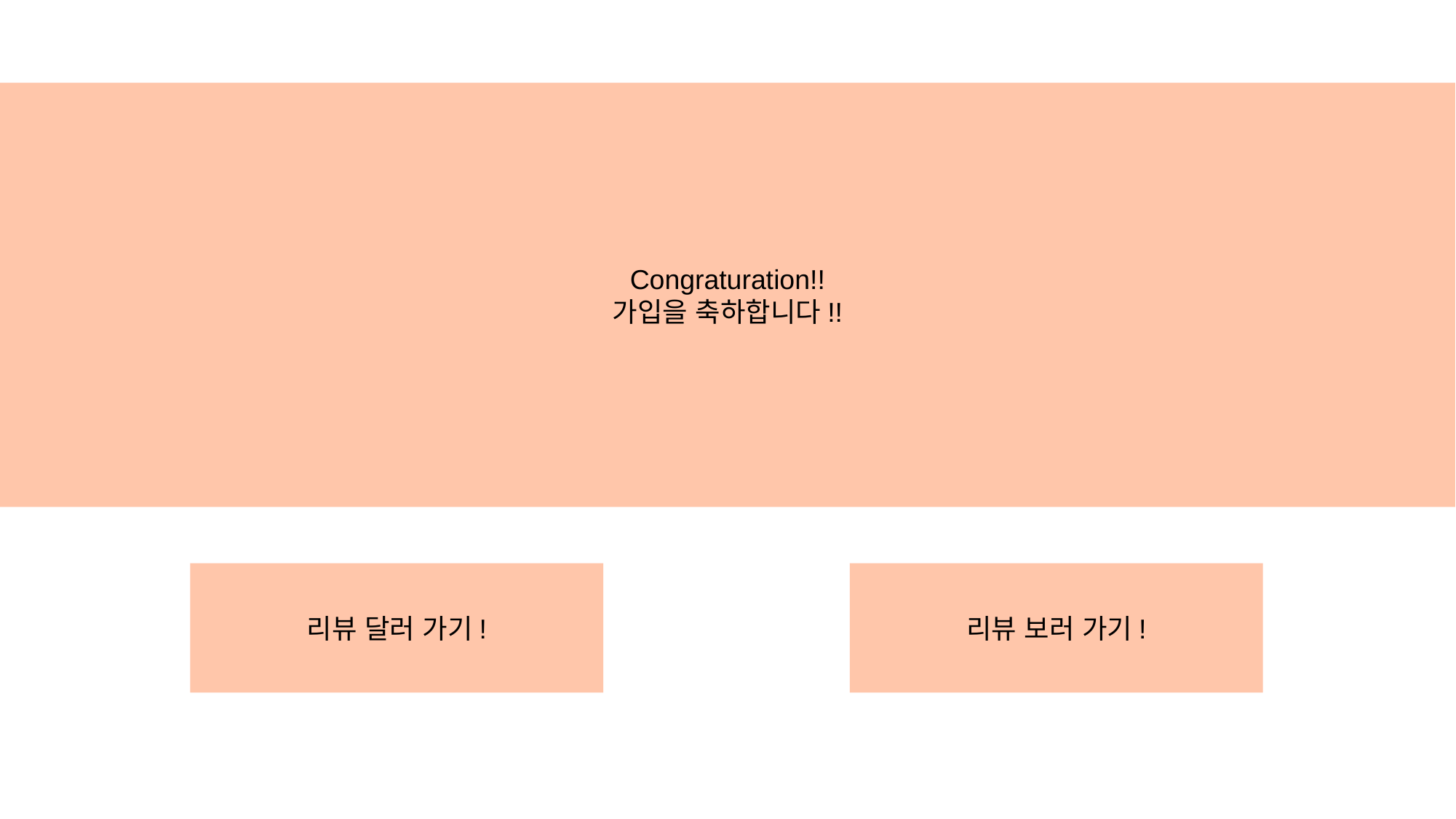

Congraturation!!
가입을 축하합니다!!
리뷰 달러 가기!
리뷰 보러 가기!